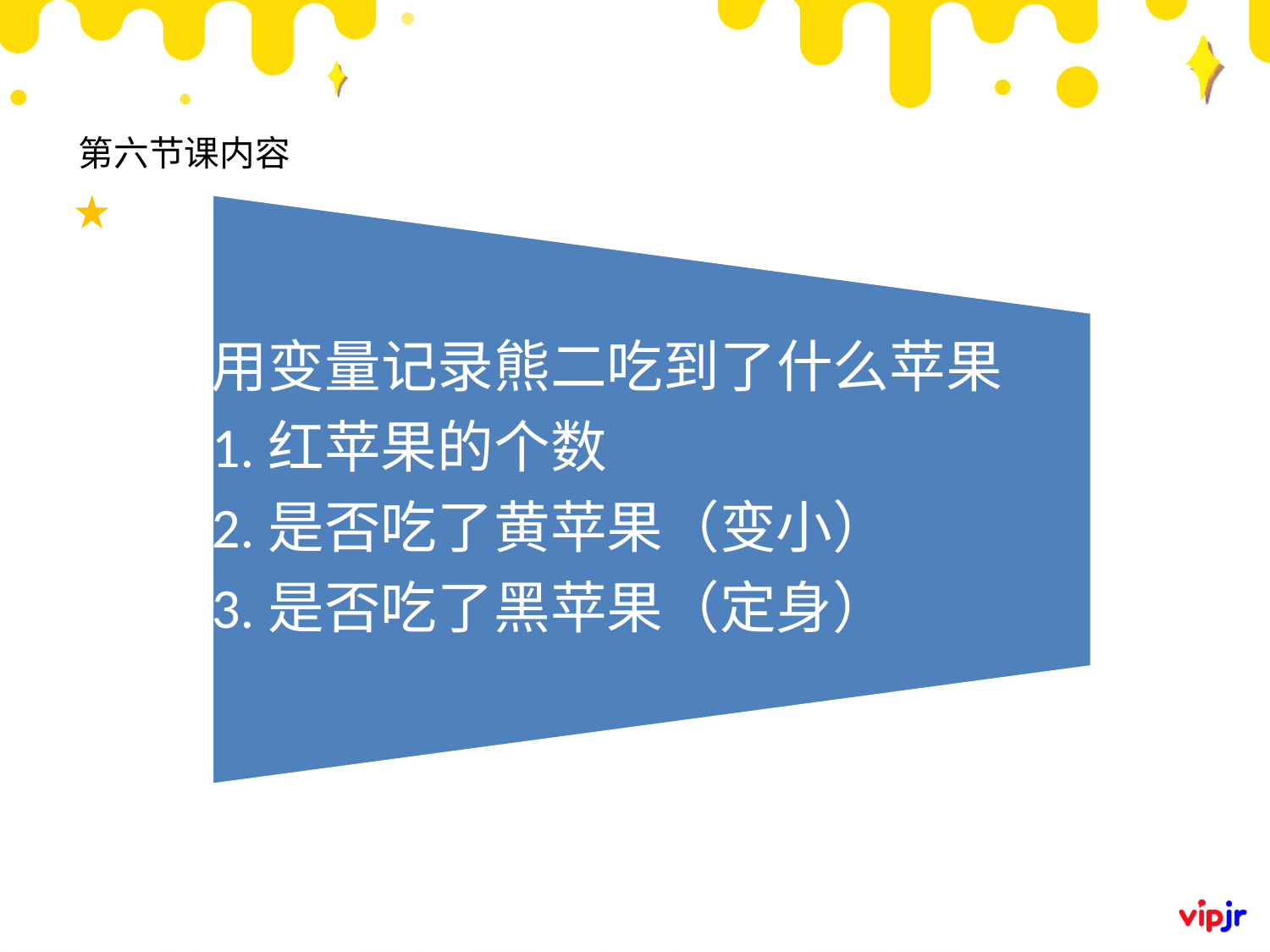

第六节课内容
用变量记录熊二吃到了什么苹果
1.红苹果的个数
2.是否吃了黄苹果（变小）
3.是否吃了黑苹果（定身）